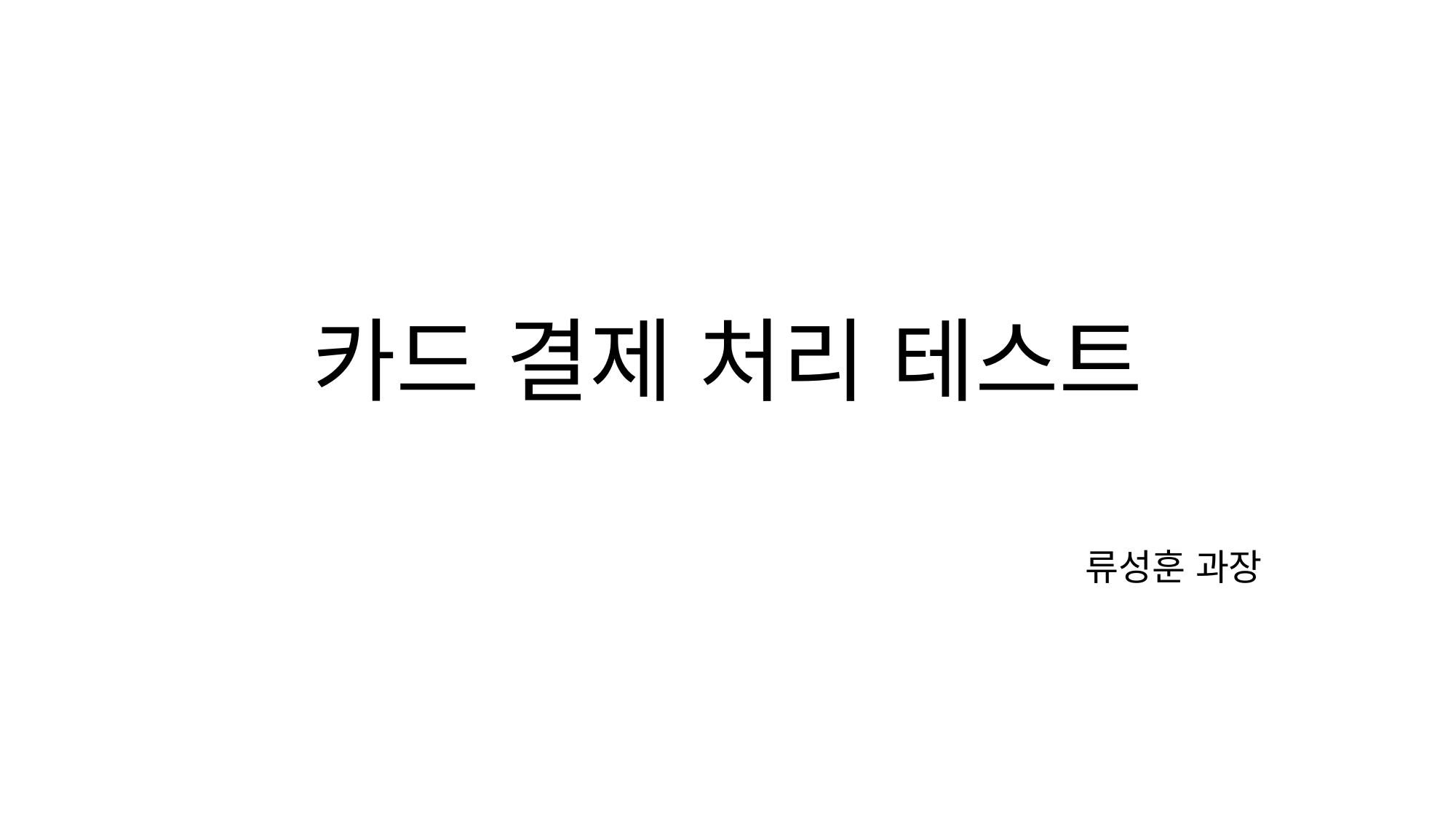

# 카드 결제 처리 테스트

류성훈 과장